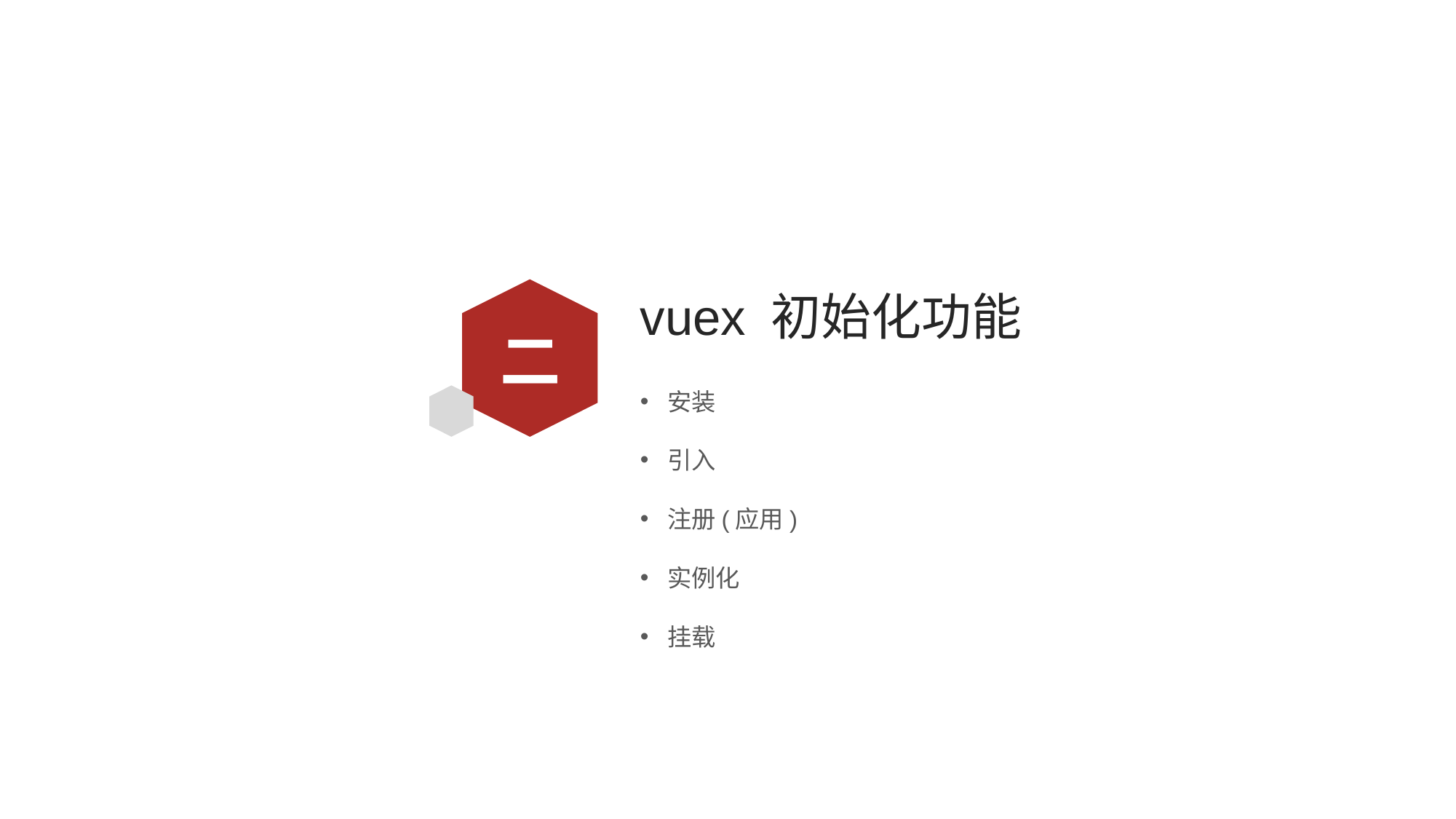

# vuex 初始化功能
二
安装
引入
注册(应用)
实例化
挂载